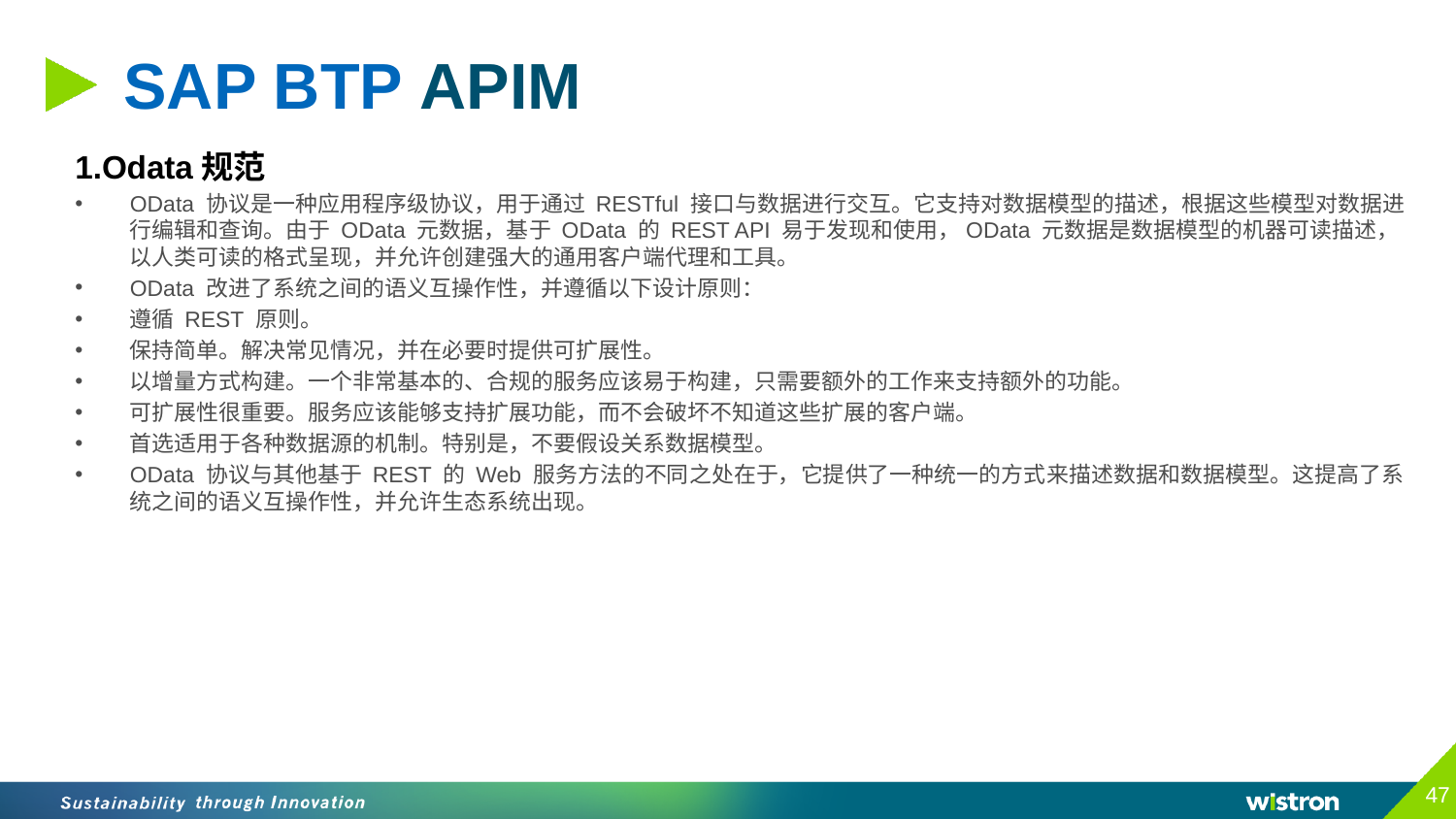

# SAP BTP APIM
1.Odata规范
OData 协议是一种应用程序级协议，用于通过 RESTful 接口与数据进行交互。它支持对数据模型的描述，根据这些模型对数据进行编辑和查询。由于 OData 元数据，基于 OData 的 REST API 易于发现和使用，OData 元数据是数据模型的机器可读描述，以人类可读的格式呈现，并允许创建强大的通用客户端代理和工具。
OData 改进了系统之间的语义互操作性，并遵循以下设计原则：
遵循 REST 原则。
保持简单。解决常见情况，并在必要时提供可扩展性。
以增量方式构建。一个非常基本的、合规的服务应该易于构建，只需要额外的工作来支持额外的功能。
可扩展性很重要。服务应该能够支持扩展功能，而不会破坏不知道这些扩展的客户端。
首选适用于各种数据源的机制。特别是，不要假设关系数据模型。
OData 协议与其他基于 REST 的 Web 服务方法的不同之处在于，它提供了一种统一的方式来描述数据和数据模型。这提高了系统之间的语义互操作性，并允许生态系统出现。
47